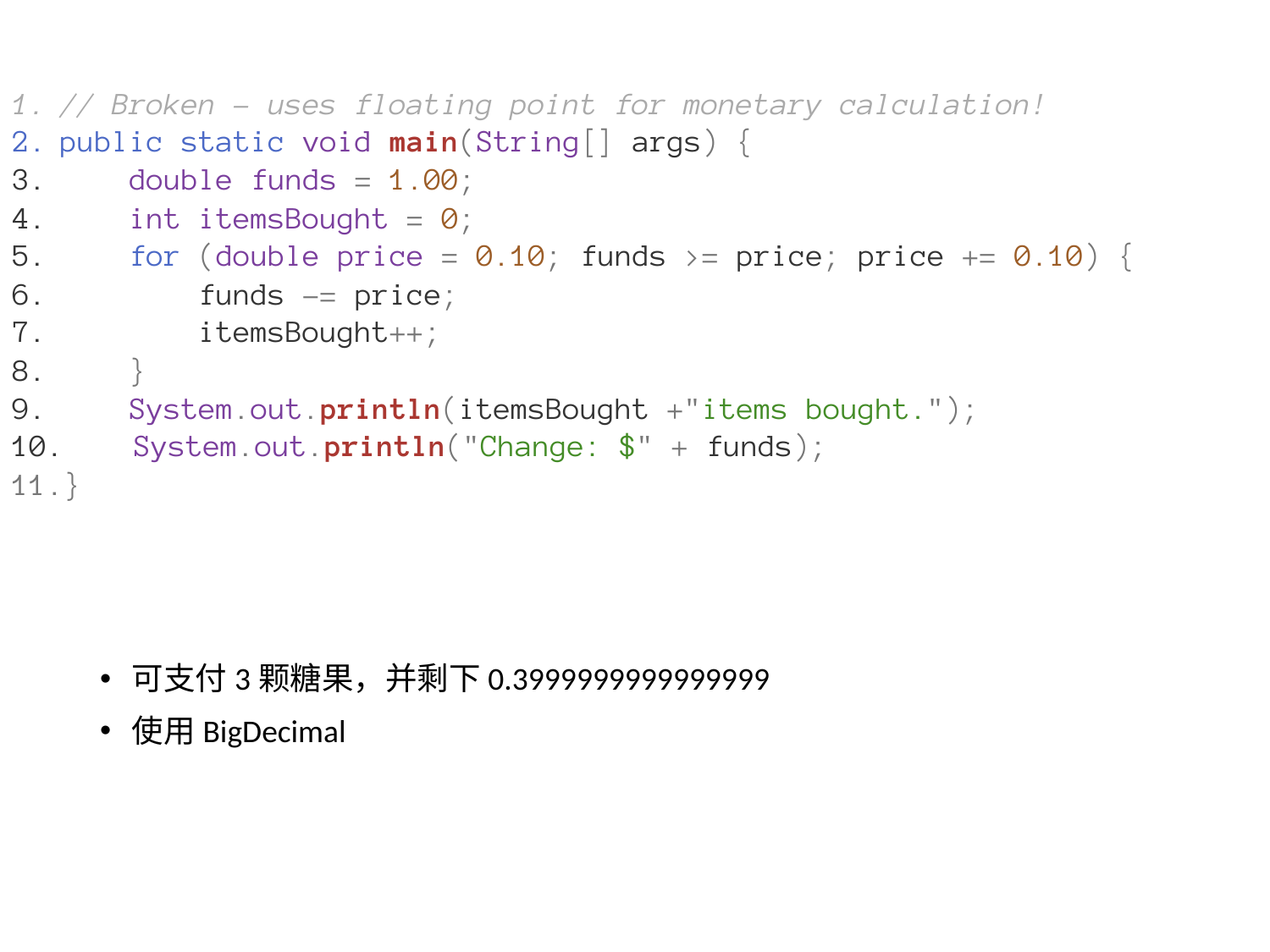

// Broken - uses floating point for monetary calculation!
public static void main(String[] args) {
    double funds = 1.00;
    int itemsBought = 0;
    for (double price = 0.10; funds >= price; price += 0.10) {
        funds -= price;
        itemsBought++;
    }
    System.out.println(itemsBought +"items bought.");
    System.out.println("Change: $" + funds);
}
可支付3颗糖果，并剩下0.3999999999999999
使用BigDecimal